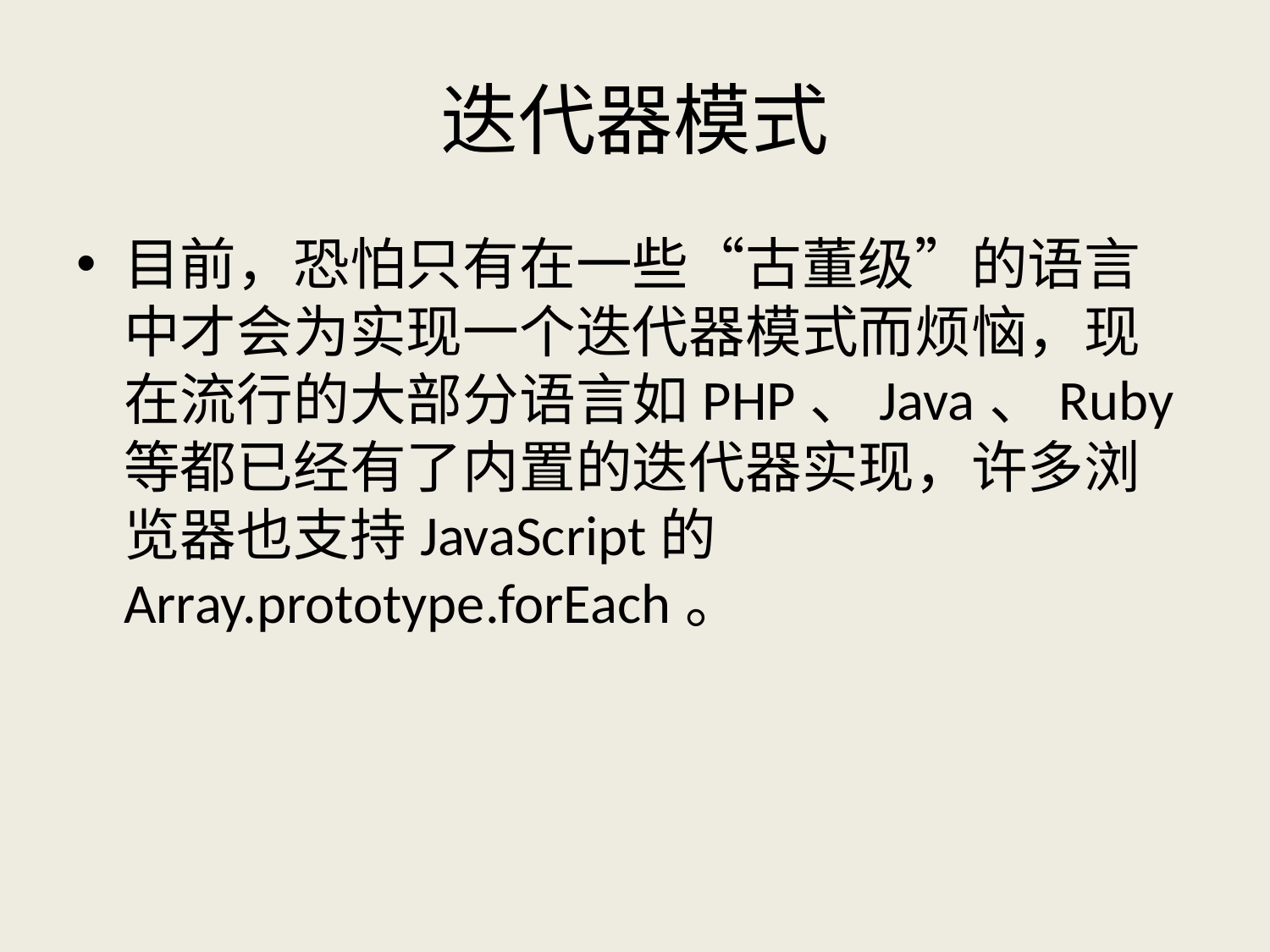

# 迭代器模式
目前，恐怕只有在一些“古董级”的语言中才会为实现一个迭代器模式而烦恼，现在流行的大部分语言如PHP、Java、Ruby等都已经有了内置的迭代器实现，许多浏览器也支持JavaScript的Array.prototype.forEach。